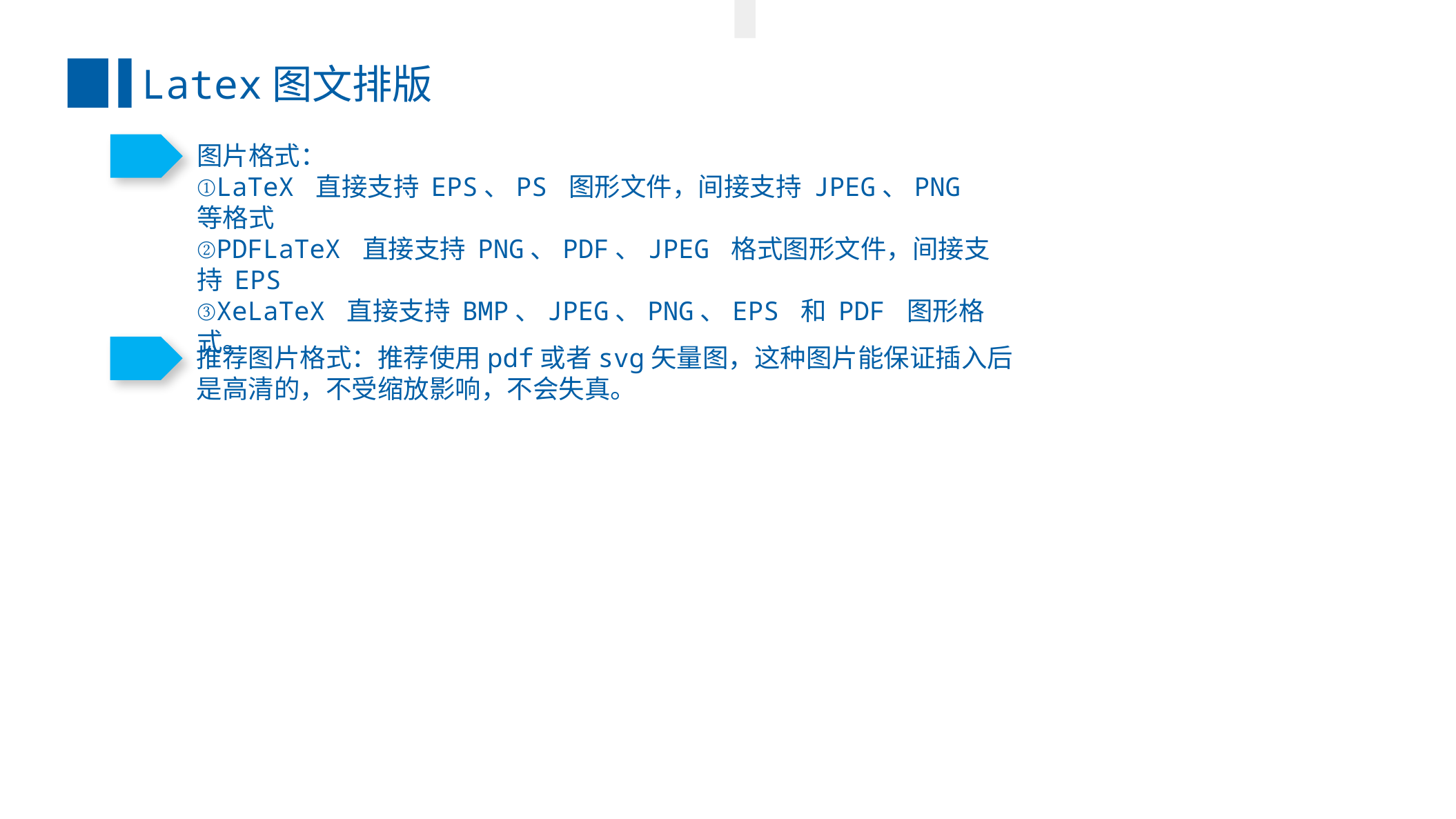

Latex图文排版

图片格式：
①LaTeX 直接支持 EPS、PS 图形文件，间接支持 JPEG、PNG 等格式
②PDFLaTeX 直接支持 PNG、PDF、JPEG 格式图形文件，间接支持 EPS
③XeLaTeX 直接支持 BMP、JPEG、PNG、EPS 和 PDF 图形格式。

推荐图片格式：推荐使用pdf或者svg矢量图，这种图片能保证插入后是高清的，不受缩放影响，不会失真。